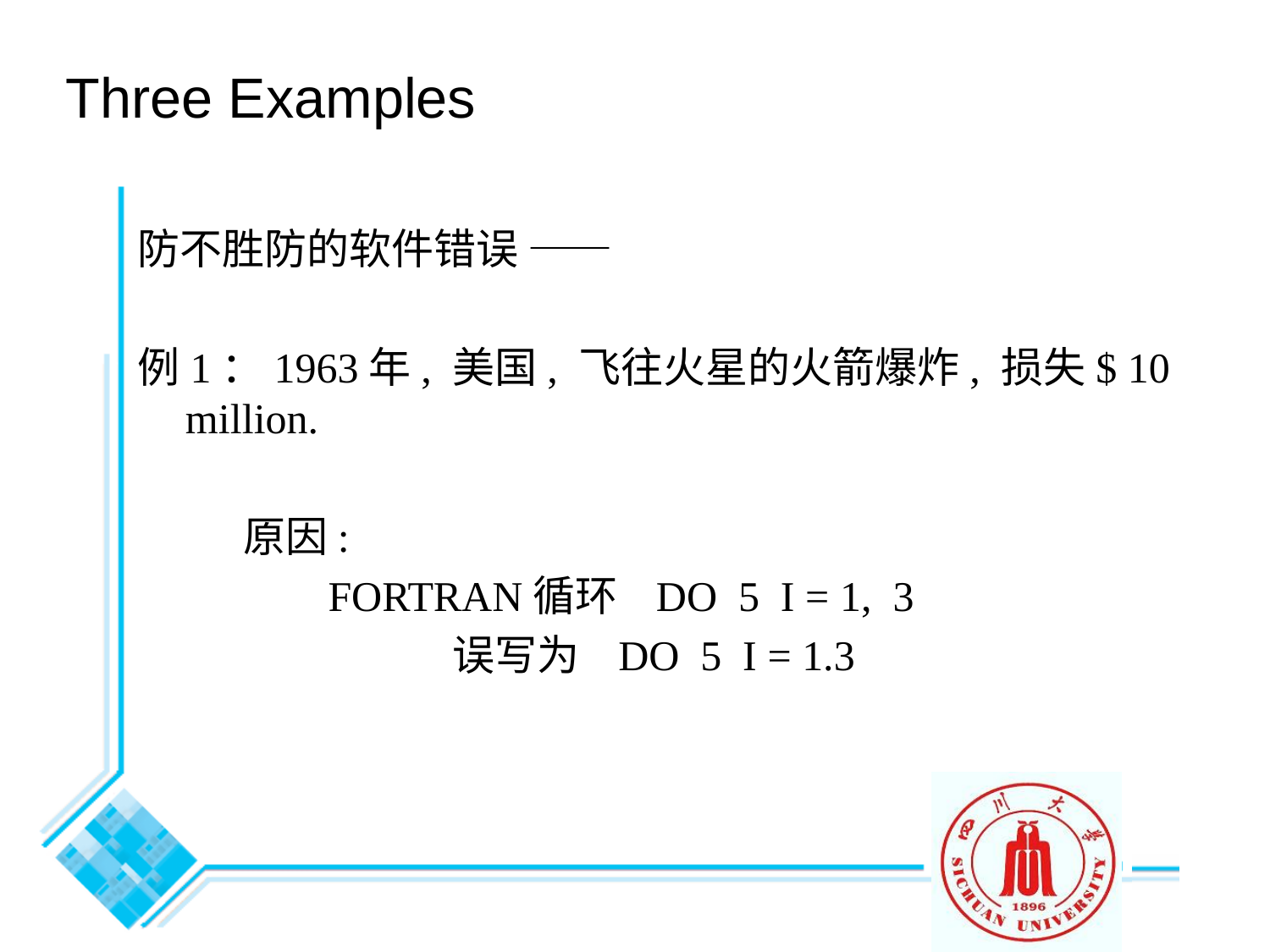

# Three Examples
防不胜防的软件错误 ——

例1：1963年, 美国, 飞往火星的火箭爆炸, 损失$ 10 million.

          原因:
                  FORTRAN循环   DO  5  I = 1,  3
                                误写为   DO  5  I = 1.3